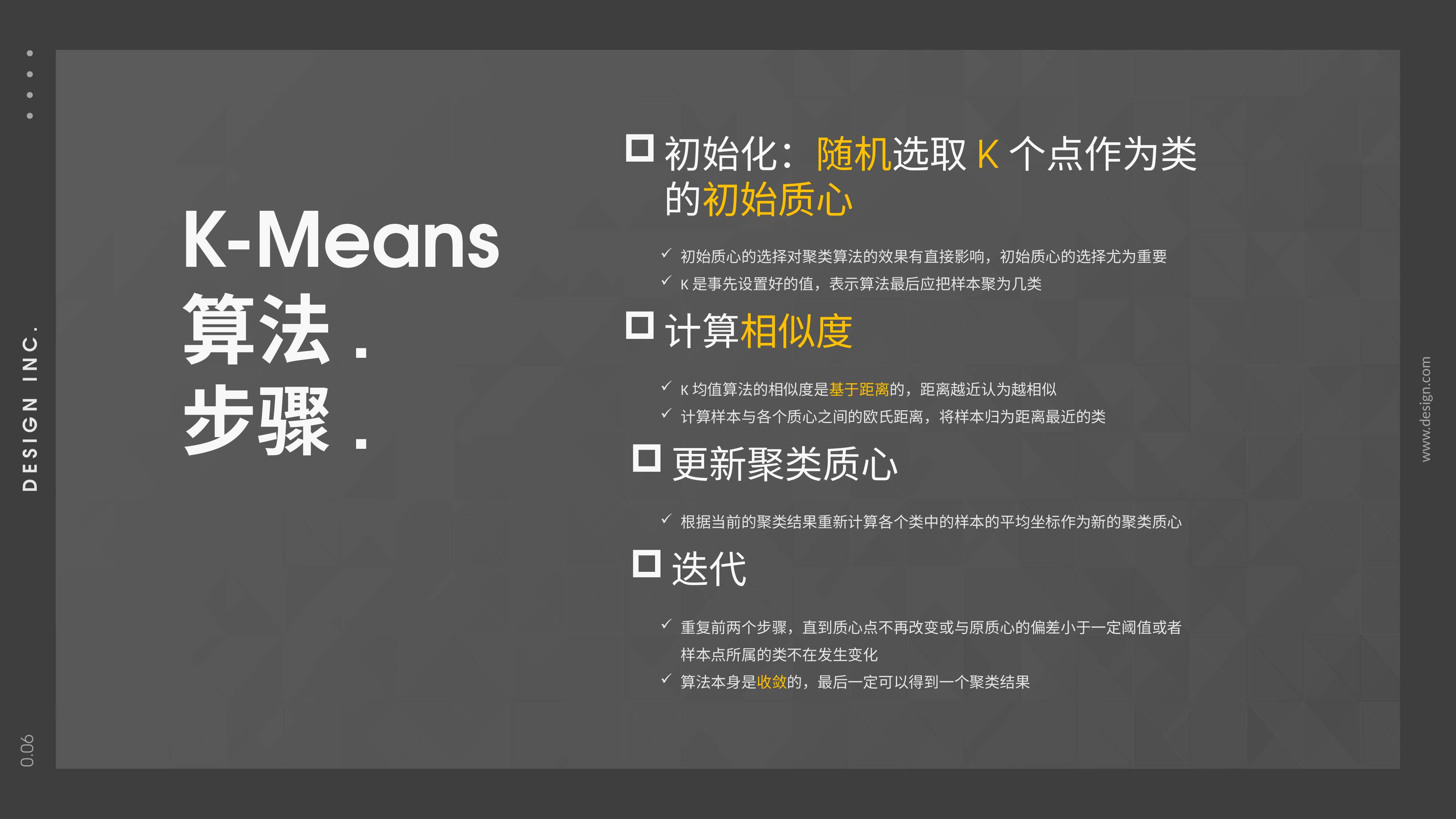

初始化：随机选取K个点作为类的初始质心
初始质心的选择对聚类算法的效果有直接影响，初始质心的选择尤为重要
K是事先设置好的值，表示算法最后应把样本聚为几类
计算相似度
K均值算法的相似度是基于距离的，距离越近认为越相似
计算样本与各个质心之间的欧氏距离，将样本归为距离最近的类
更新聚类质心
根据当前的聚类结果重新计算各个类中的样本的平均坐标作为新的聚类质心
迭代
重复前两个步骤，直到质心点不再改变或与原质心的偏差小于一定阈值或者样本点所属的类不在发生变化
算法本身是收敛的，最后一定可以得到一个聚类结果
K-Means
算法.
步骤.